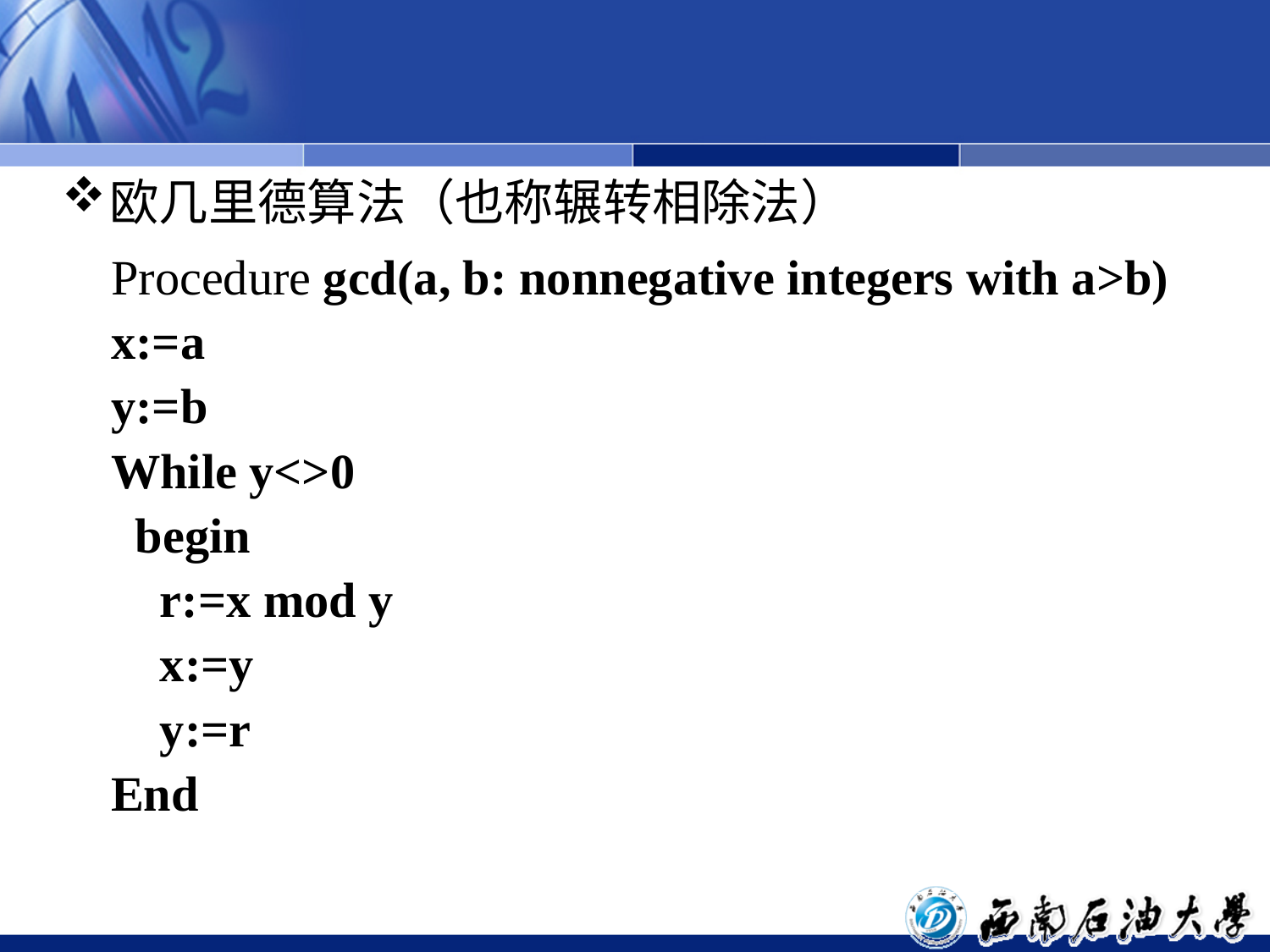

欧几里德算法（也称辗转相除法）
| Procedure gcd(a, b: nonnegative integers with a>b) x:=a y:=b While y<>0 begin r:=x mod y x:=y y:=r End |
| --- |